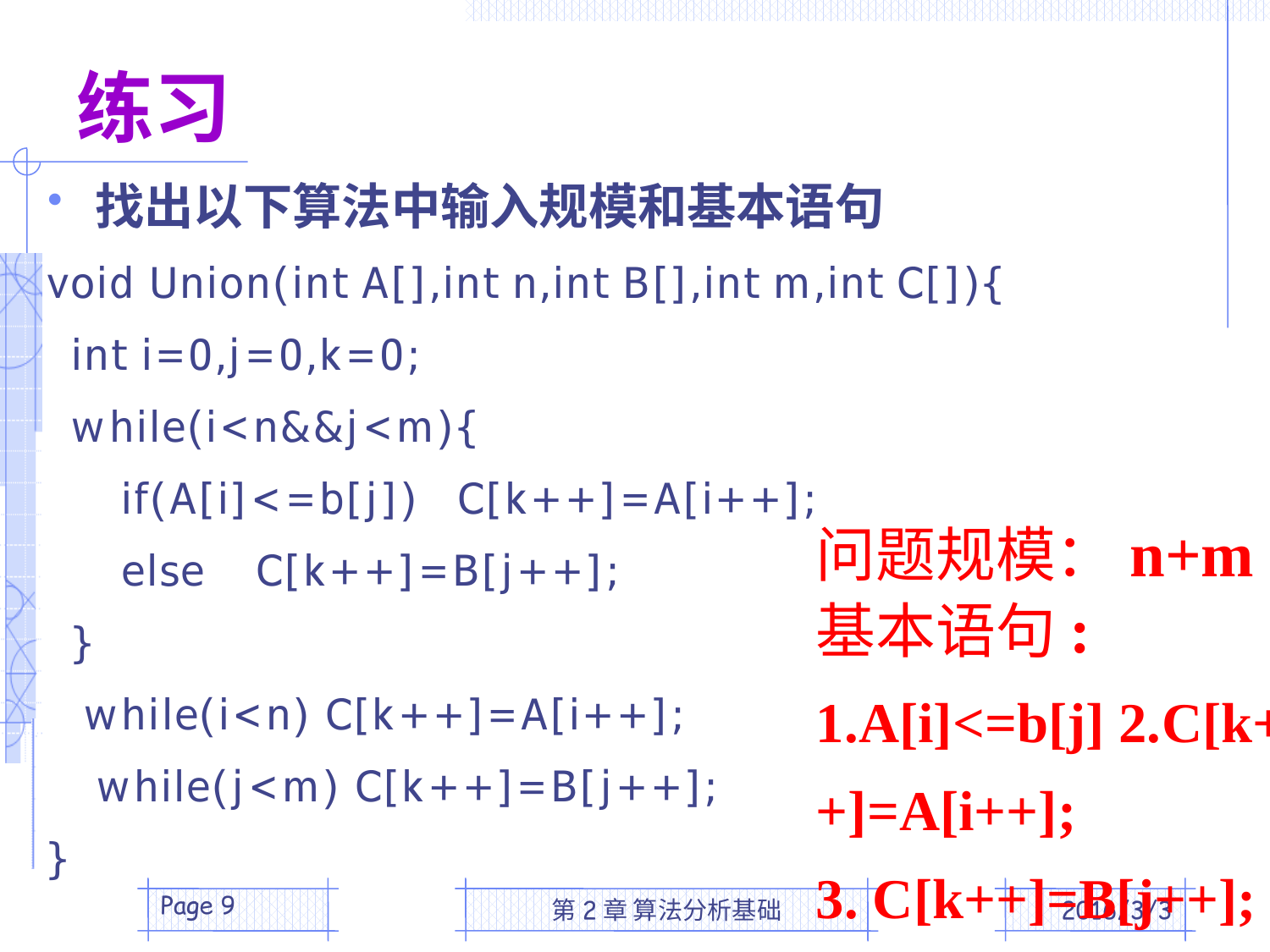

# 练习
找出以下算法中输入规模和基本语句
void Union(int A[],int n,int B[],int m,int C[]){
  int i=0,j=0,k=0;
  while(i<n&&j<m){
      if(A[i]<=b[j])   C[k++]=A[i++];
      else    C[k++]=B[j++];
  }
   while(i<n) C[k++]=A[i++];
    while(j<m) C[k++]=B[j++];
}
问题规模：n+m
基本语句:
1.A[i]<=b[j] 2.C[k++]=A[i++];
3. C[k++]=B[j++];

Page 9
第2章 算法分析基础
2016/3/3